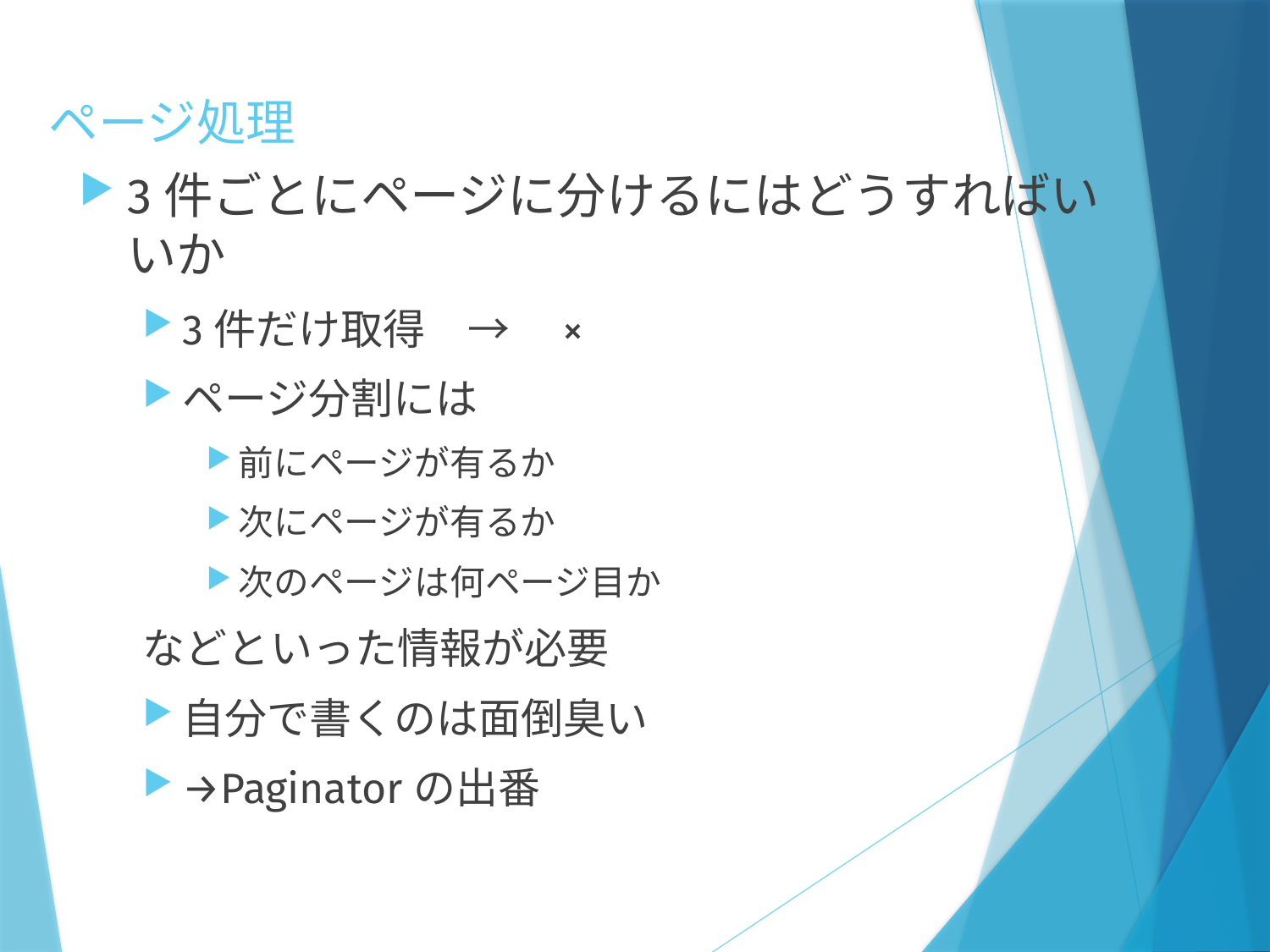

# ページ処理
3件ごとにページに分けるにはどうすればいいか
3件だけ取得　→　×
ページ分割には
前にページが有るか
次にページが有るか
次のページは何ページ目か
などといった情報が必要
自分で書くのは面倒臭い
→Paginatorの出番